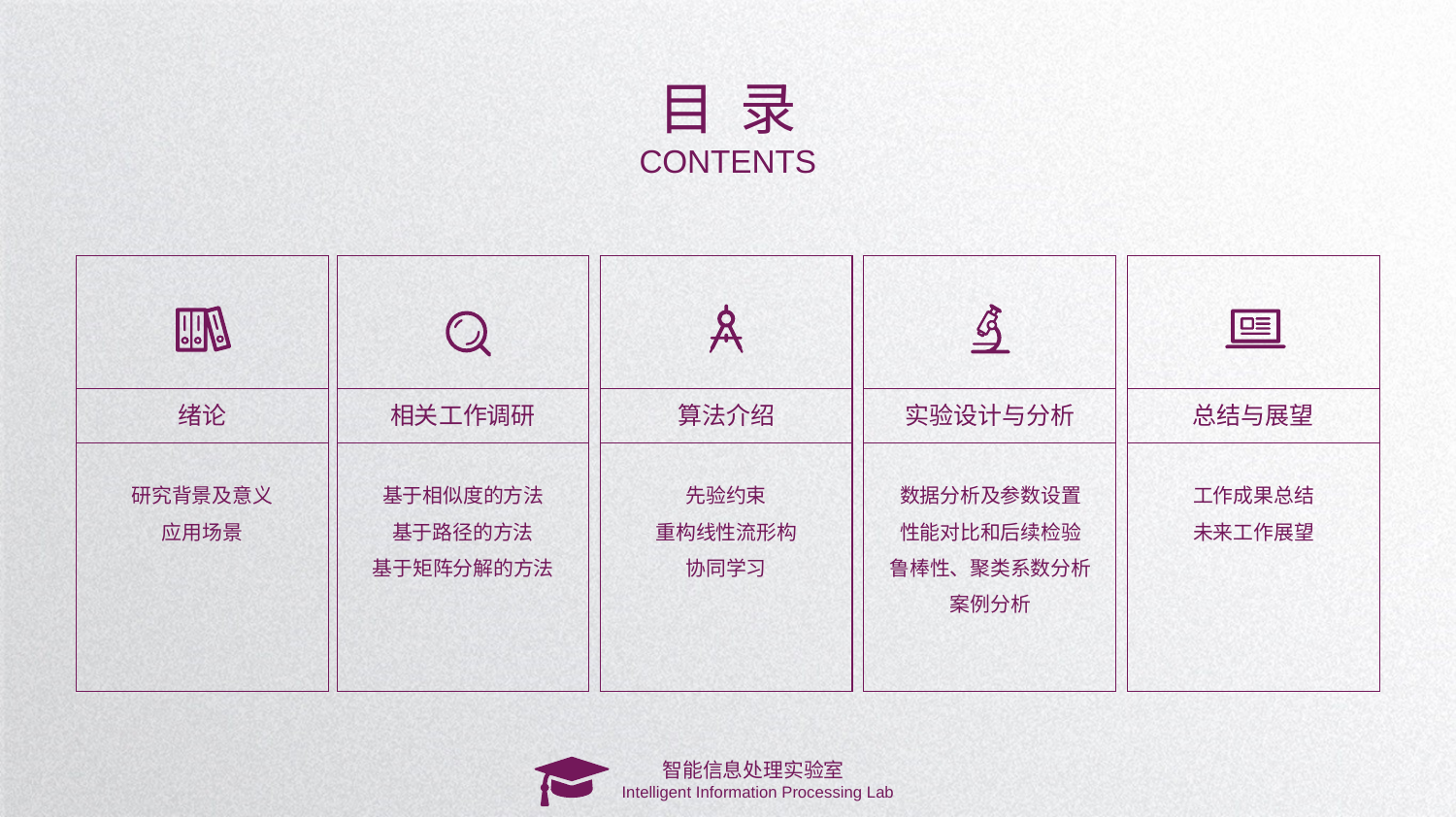

目  录
CONTENTS

绪论
相关工作调研
算法介绍
实验设计与分析
总结与展望
研究背景及意义
应用场景
基于相似度的方法
基于路径的方法
基于矩阵分解的方法
先验约束
重构线性流形构
协同学习
数据分析及参数设置
性能对比和后续检验
鲁棒性、聚类系数分析
案例分析
工作成果总结
未来工作展望